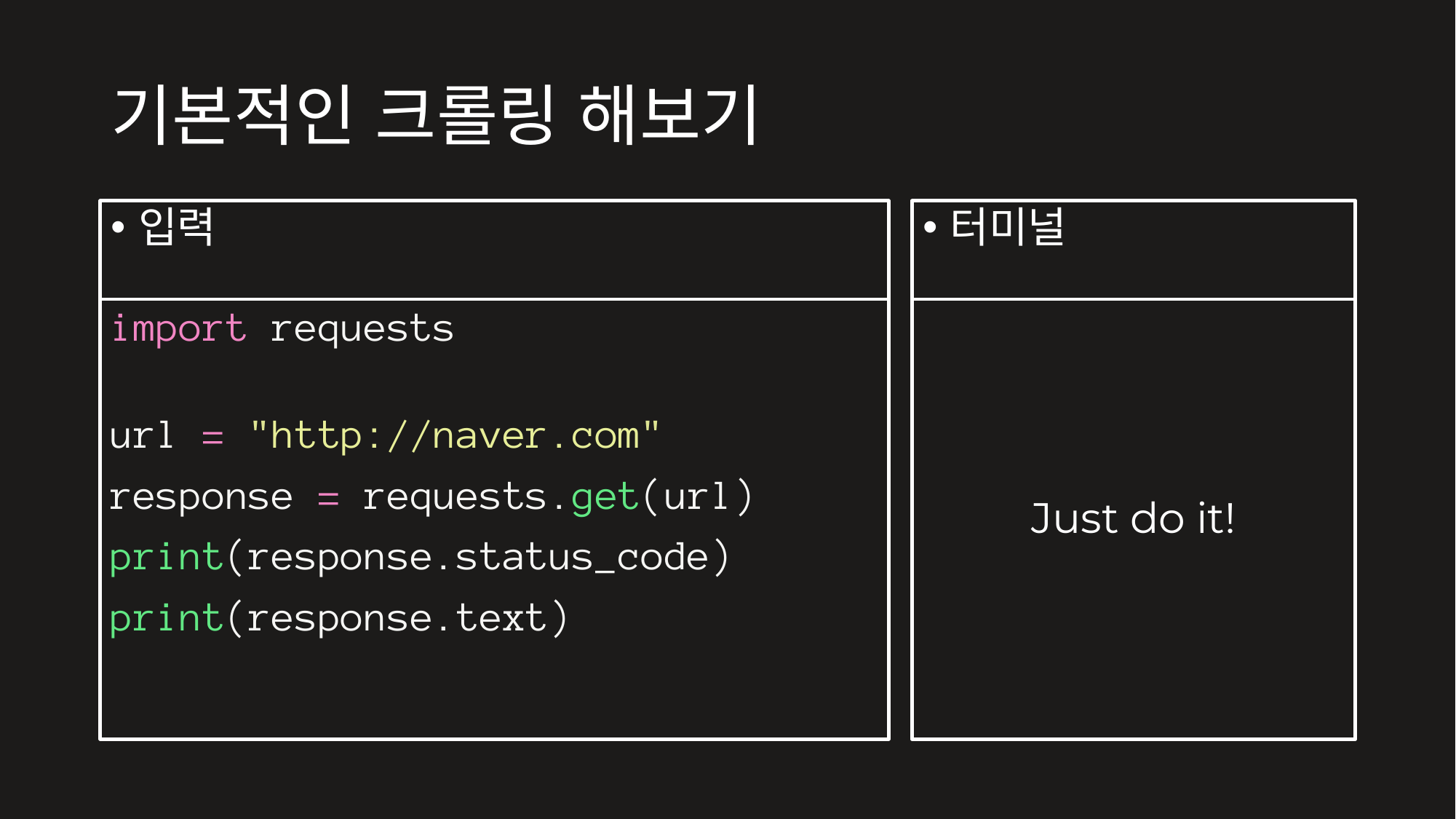

기본적인 크롤링 해보기
입력
터미널
import requests
url = "http://naver.com"
response = requests.get(url)
print(response.status_code)
print(response.text)

Just do it!